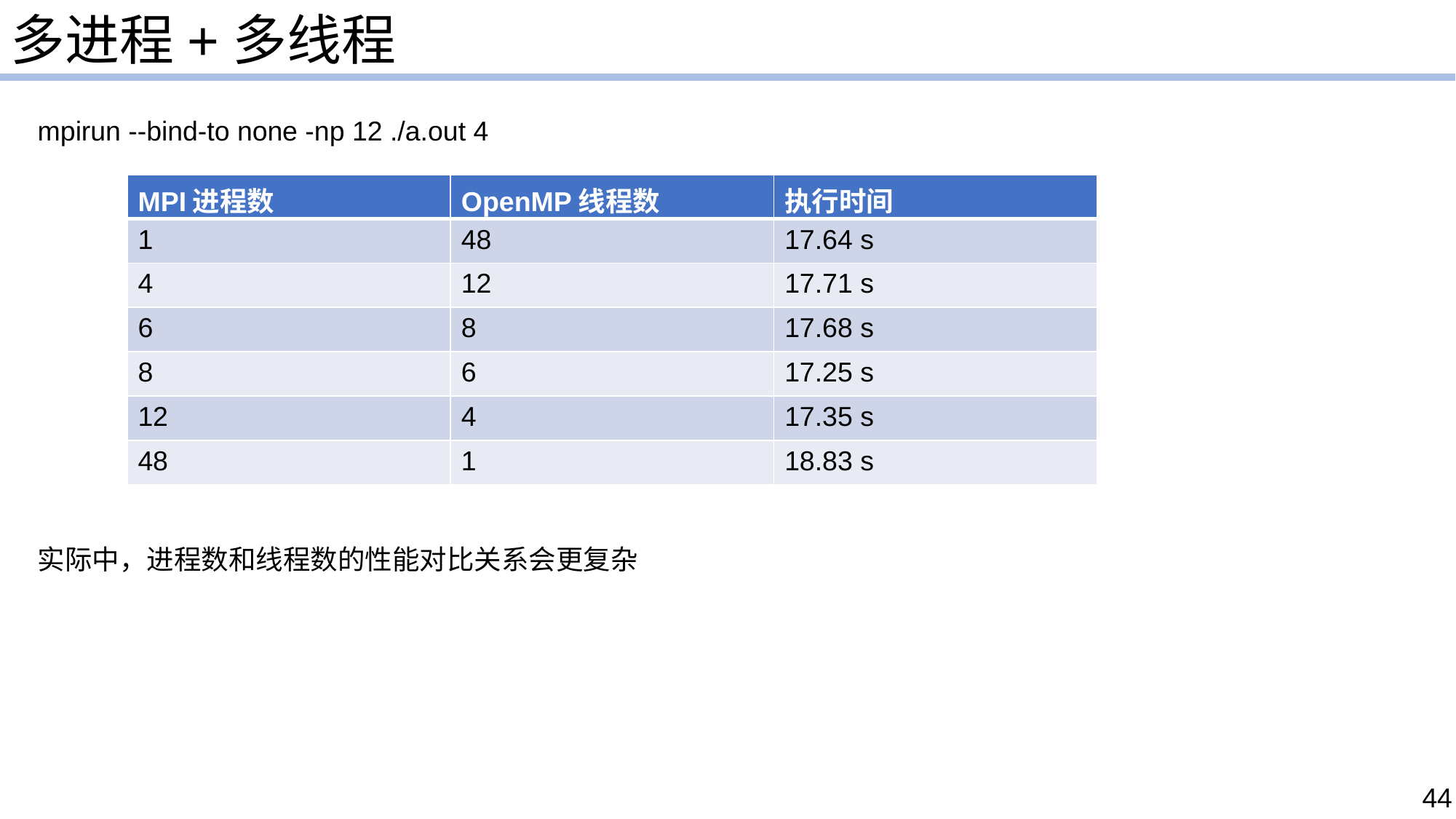

多进程+多线程
mpirun --bind-to none -np 12 ./a.out 4
| MPI进程数 | OpenMP线程数 | 执行时间 |
| --- | --- | --- |
| 1 | 48 | 17.64 s |
| 4 | 12 | 17.71 s |
| 6 | 8 | 17.68 s |
| 8 | 6 | 17.25 s |
| 12 | 4 | 17.35 s |
| 48 | 1 | 18.83 s |
实际中，进程数和线程数的性能对比关系会更复杂
44